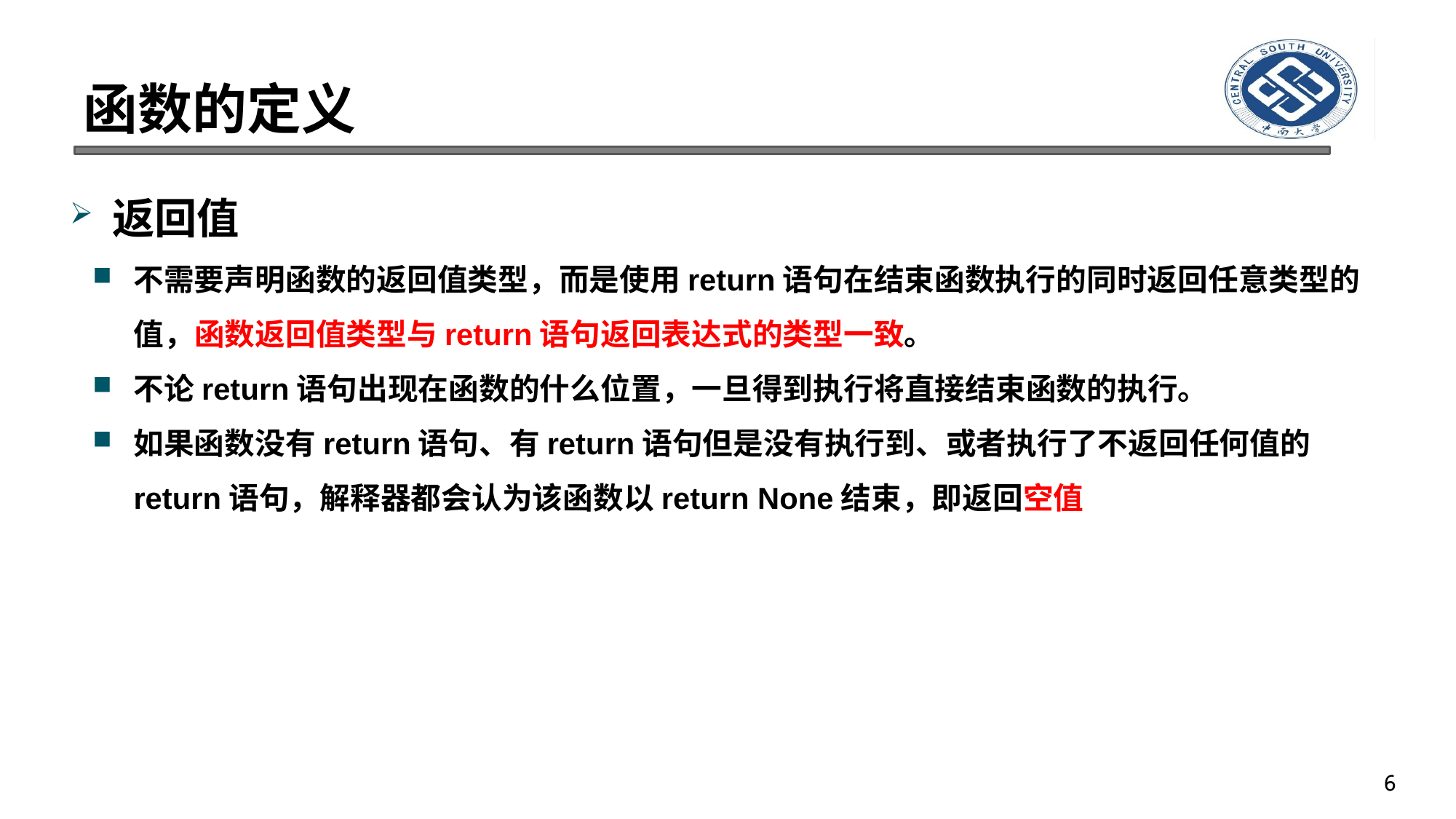

# 函数的定义
返回值
不需要声明函数的返回值类型，而是使用return语句在结束函数执行的同时返回任意类型的值，函数返回值类型与return语句返回表达式的类型一致。
不论return语句出现在函数的什么位置，一旦得到执行将直接结束函数的执行。
如果函数没有return语句、有return语句但是没有执行到、或者执行了不返回任何值的return语句，解释器都会认为该函数以return None结束，即返回空值
6